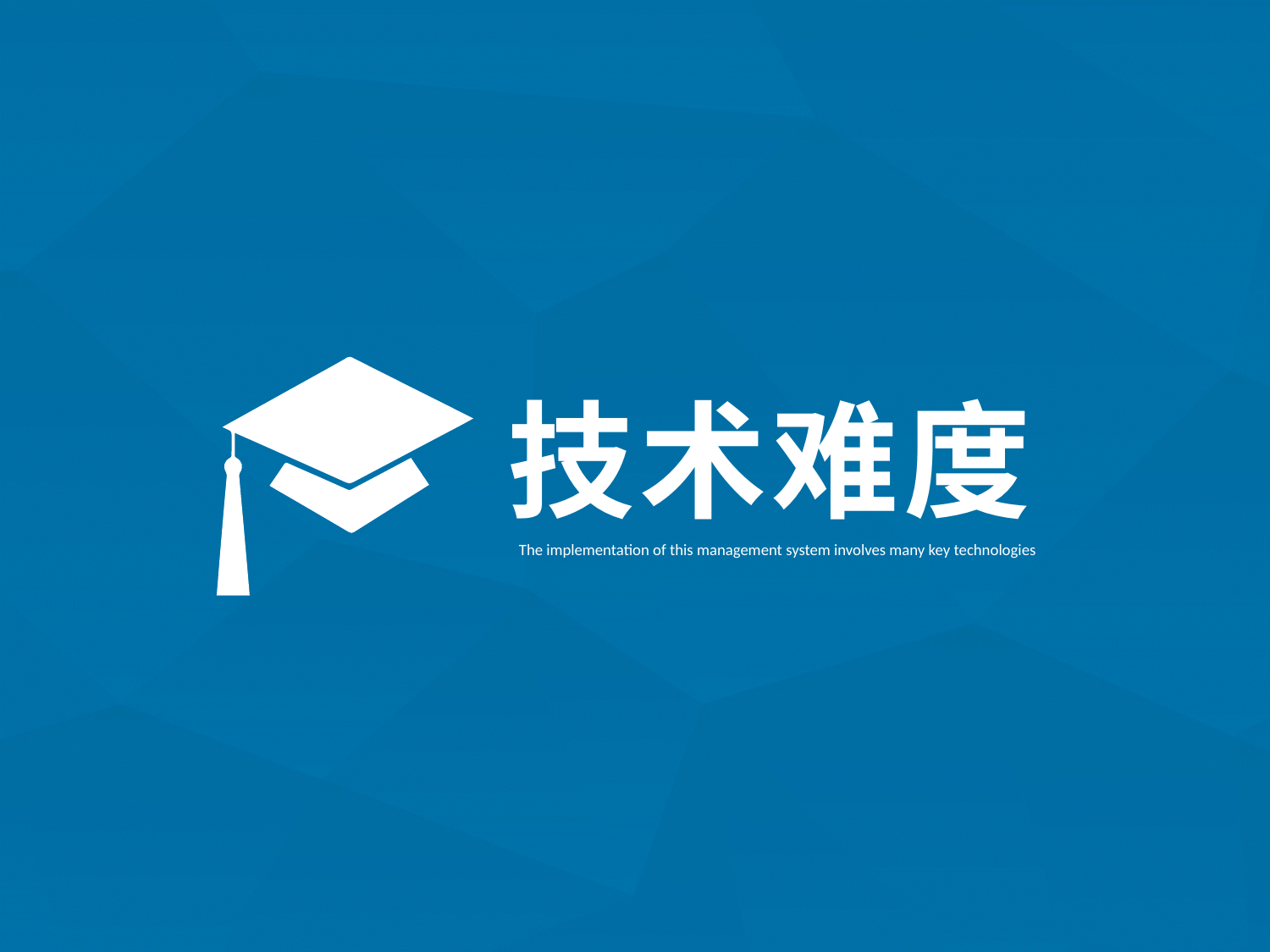

技术难度
The implementation of this management system involves many key technologies